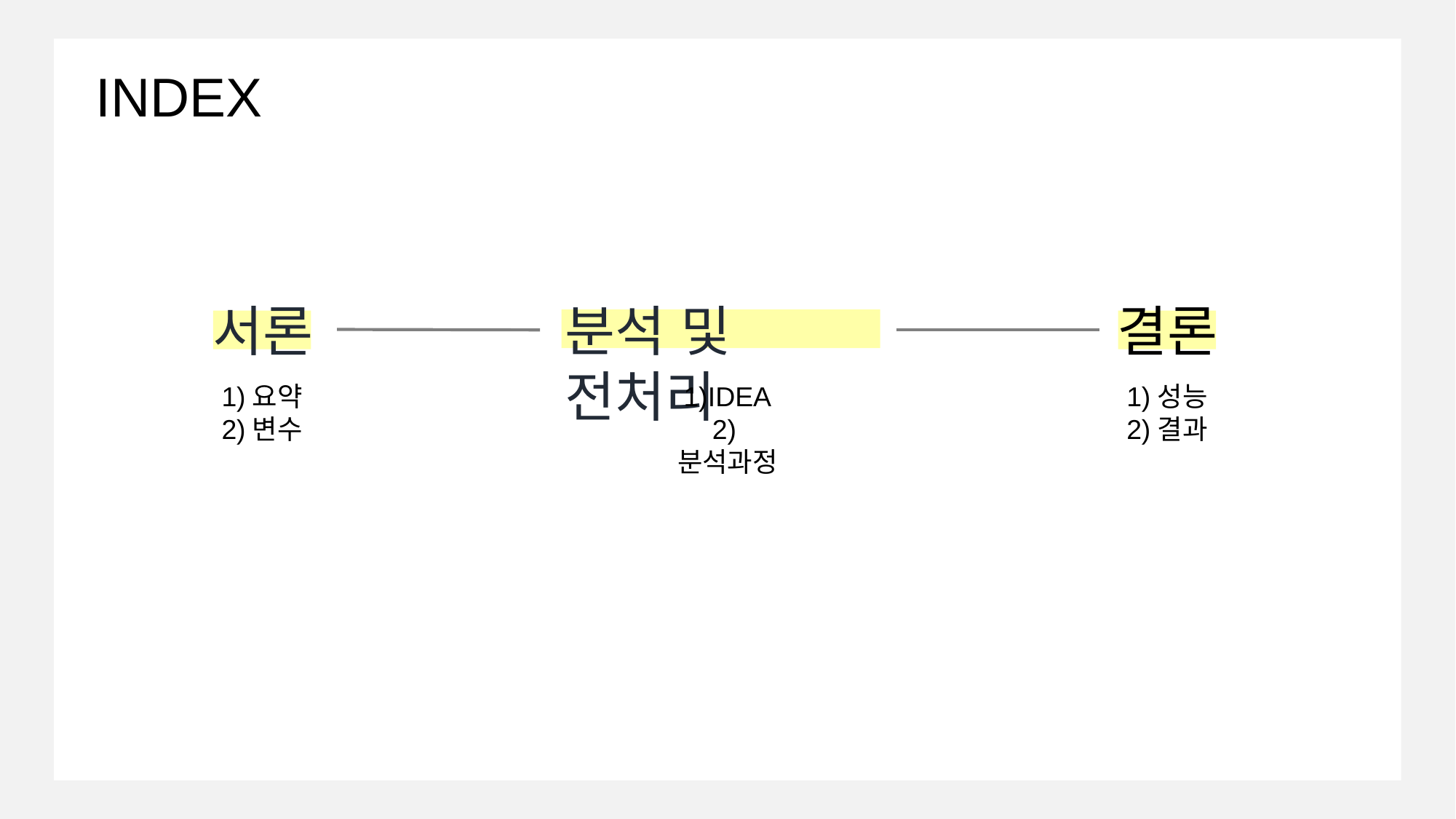

INDEX
서론
분석 및 전처리
결론

1)요약
2)변수
1)IDEA
2)분석과정
1)성능
2)결과